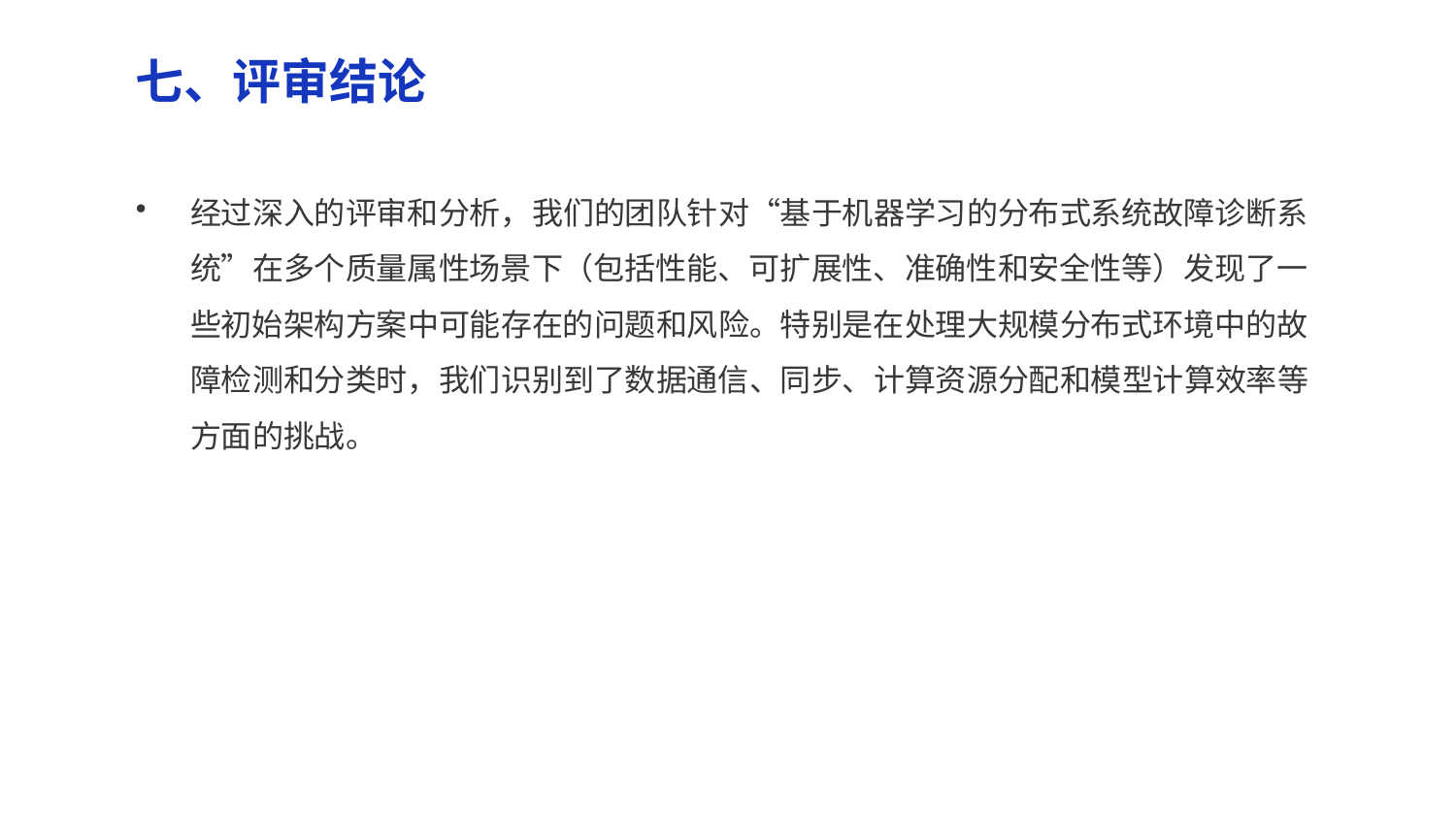

七、评审结论
经过深入的评审和分析，我们的团队针对“基于机器学习的分布式系统故障诊断系统”在多个质量属性场景下（包括性能、可扩展性、准确性和安全性等）发现了一些初始架构方案中可能存在的问题和风险。特别是在处理大规模分布式环境中的故障检测和分类时，我们识别到了数据通信、同步、计算资源分配和模型计算效率等方面的挑战。